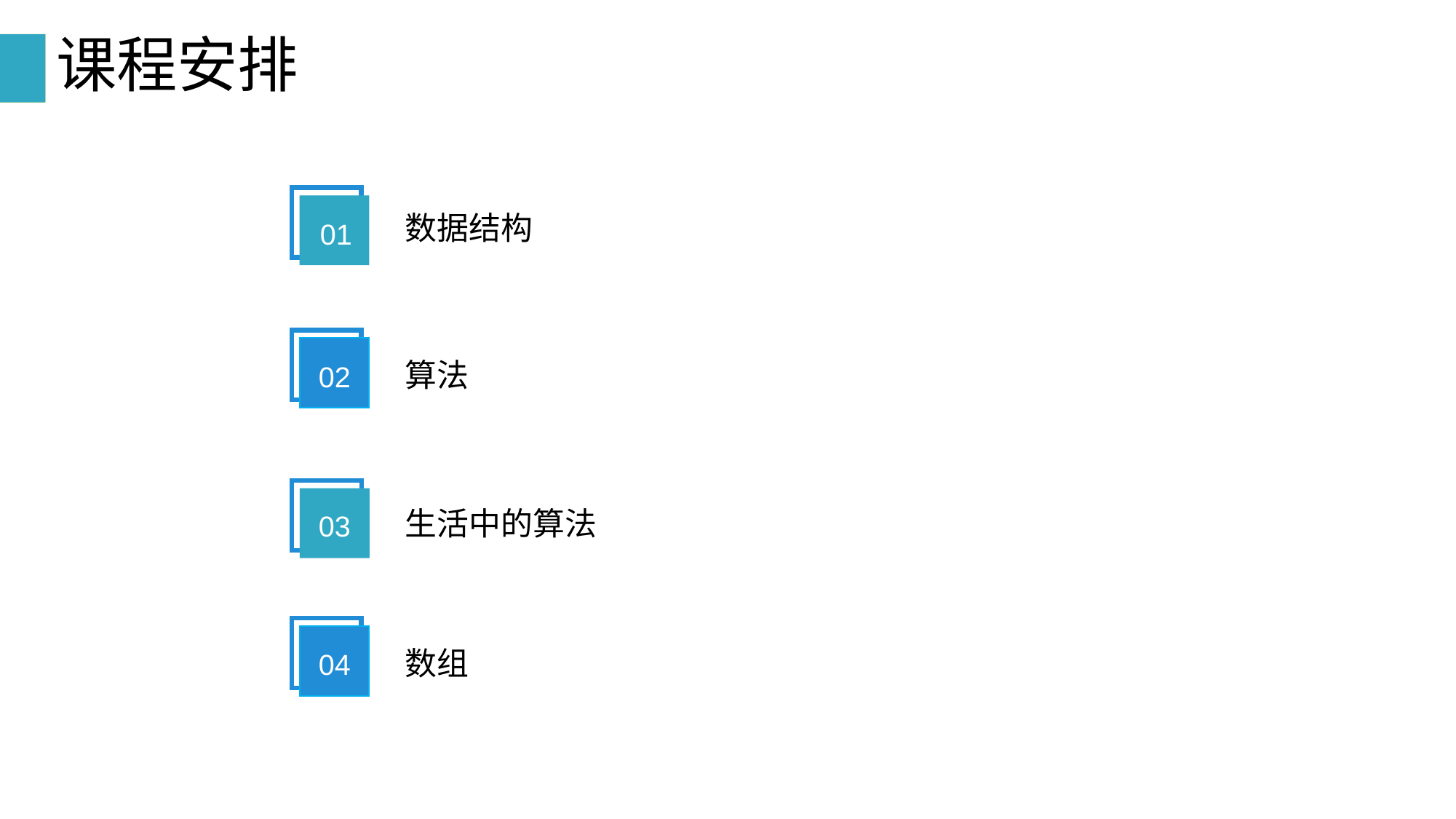

# 课程安排

数据结构
01

算法
02

生活中的算法
03

数组
04